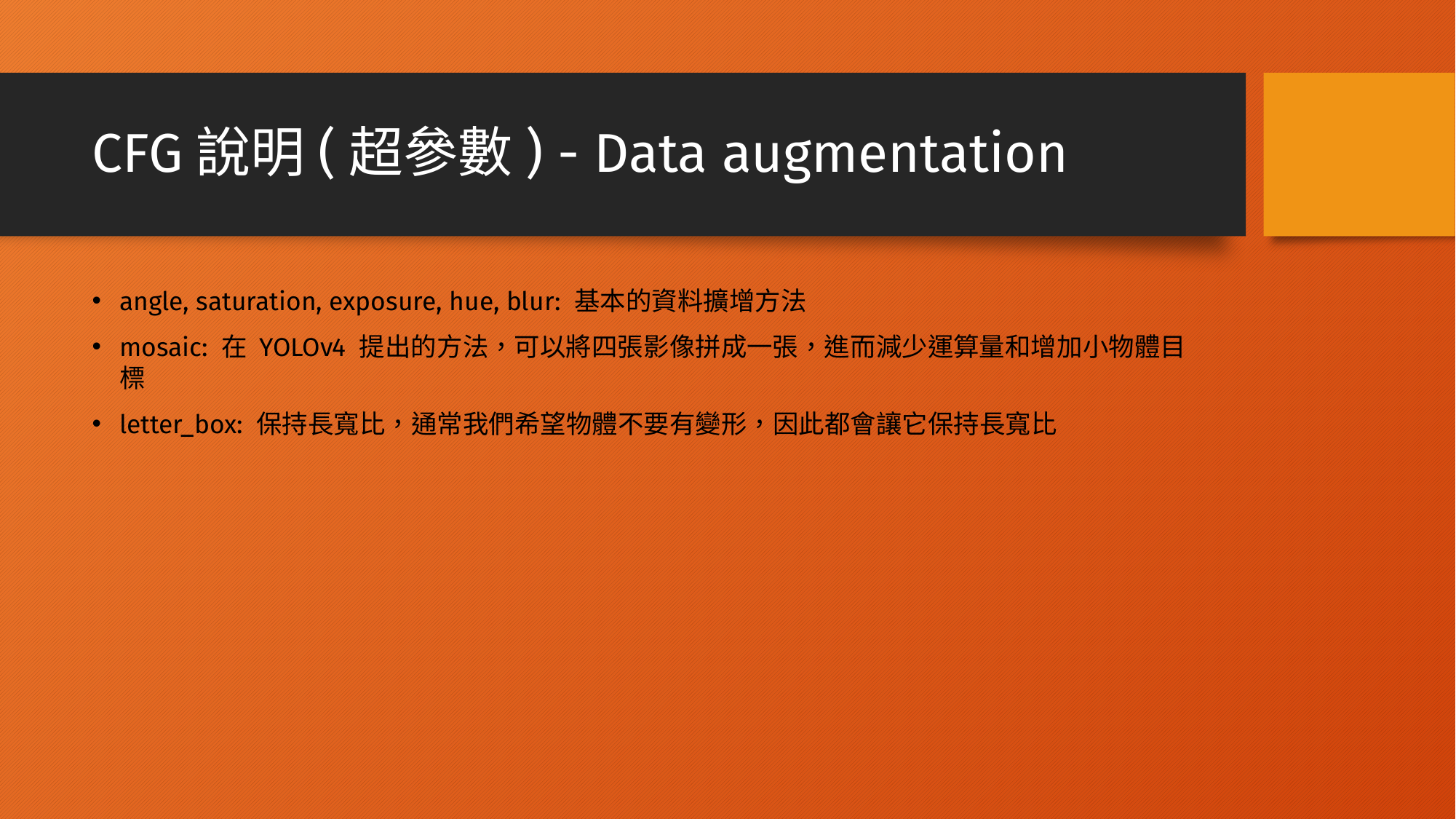

# CFG說明(超參數) - Data augmentation
angle, saturation, exposure, hue, blur: 基本的資料擴增方法
mosaic: 在 YOLOv4 提出的方法，可以將四張影像拼成一張，進而減少運算量和增加小物體目標
letter_box: 保持長寬比，通常我們希望物體不要有變形，因此都會讓它保持長寬比